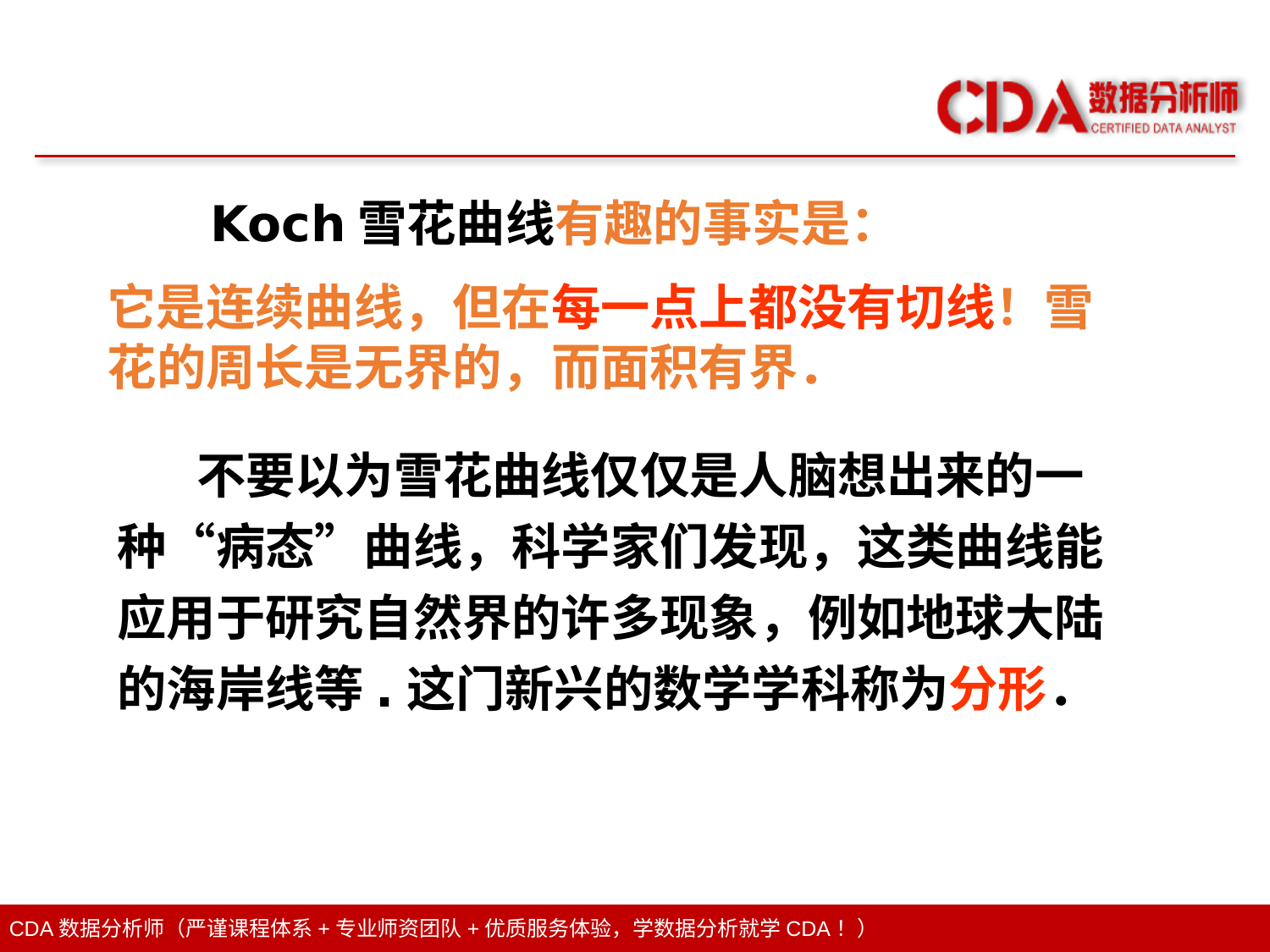

Koch雪花曲线有趣的事实是：
它是连续曲线，但在每一点上都没有切线！雪花的周长是无界的，而面积有界．
      不要以为雪花曲线仅仅是人脑想出来的一种“病态”曲线，科学家们发现，这类曲线能应用于研究自然界的许多现象，例如地球大陆的海岸线等.这门新兴的数学学科称为分形．